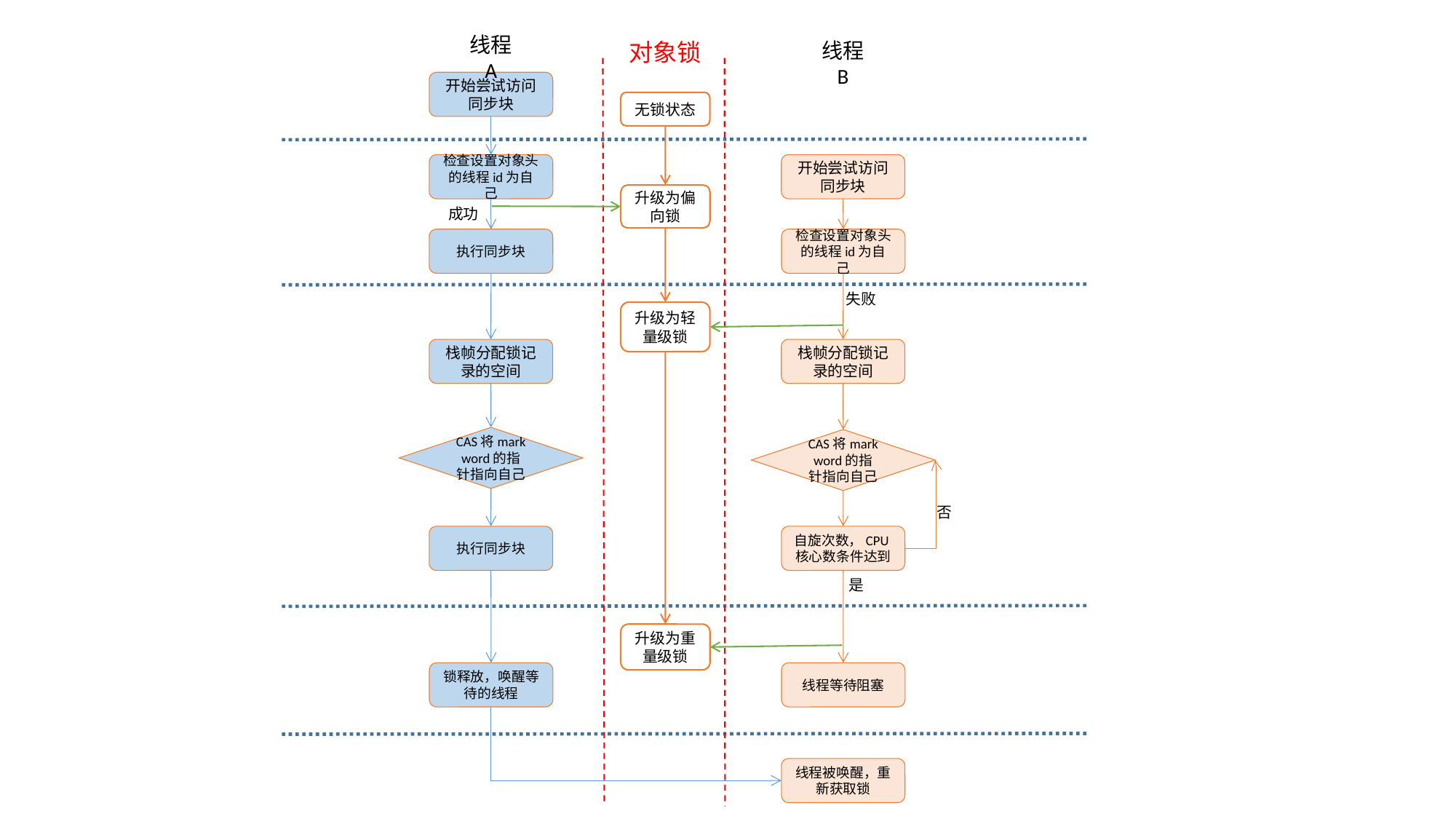

线程 A
对象锁
线程 B
开始尝试访问同步块
无锁状态
检查设置对象头的线程id为自己
开始尝试访问同步块
升级为偏向锁
成功
执行同步块
检查设置对象头的线程id为自己
失败
升级为轻量级锁
栈帧分配锁记录的空间
栈帧分配锁记录的空间

CAS将mark word的指针指向自己

CAS将mark word的指针指向自己

否
执行同步块
自旋次数，CPU核心数条件达到
是
升级为重量级锁
锁释放，唤醒等待的线程
线程等待阻塞
线程被唤醒，重新获取锁